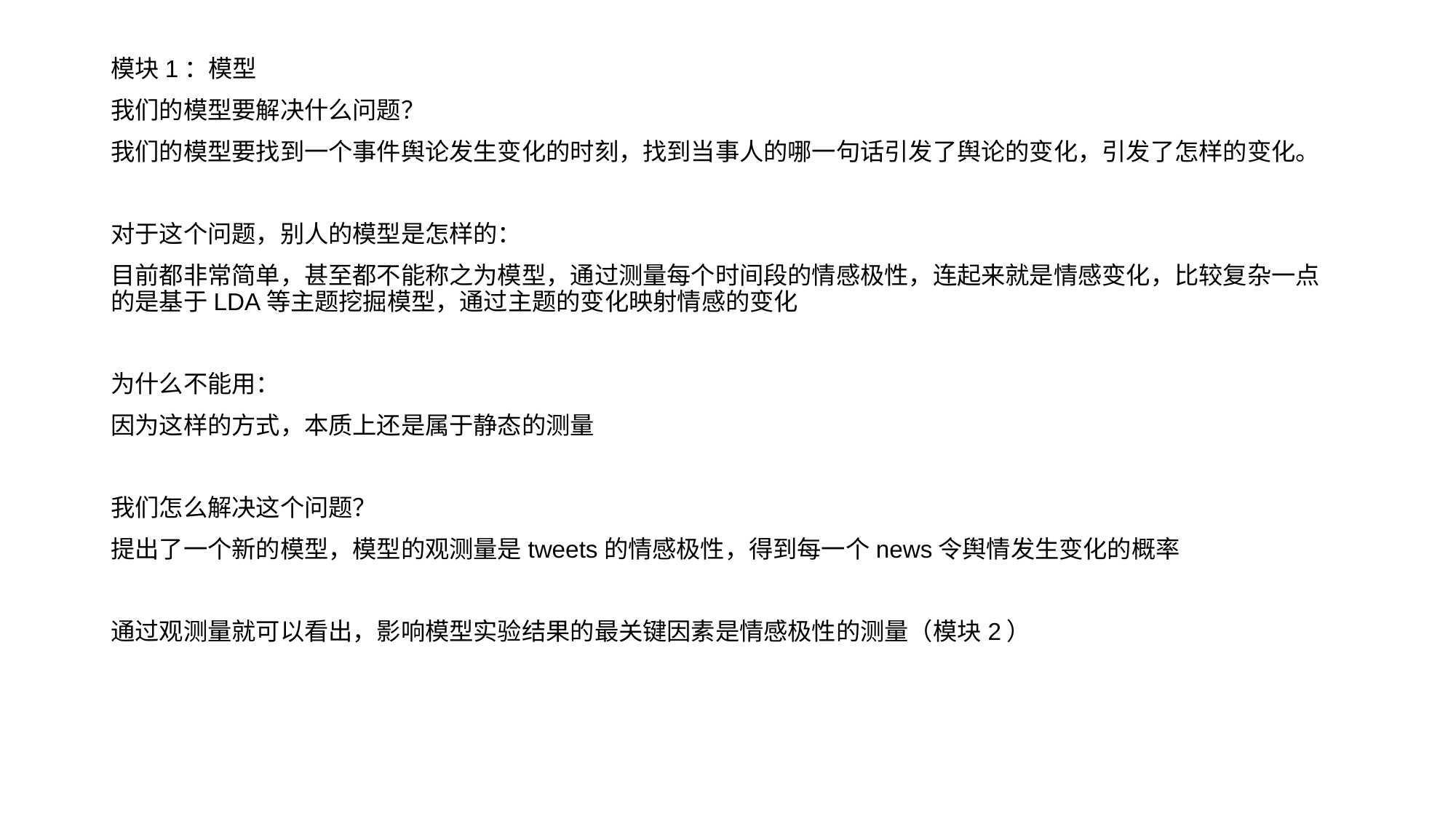

模块1：模型
我们的模型要解决什么问题？
我们的模型要找到一个事件舆论发生变化的时刻，找到当事人的哪一句话引发了舆论的变化，引发了怎样的变化。

对于这个问题，别人的模型是怎样的：
目前都非常简单，甚至都不能称之为模型，通过测量每个时间段的情感极性，连起来就是情感变化，比较复杂一点的是基于LDA等主题挖掘模型，通过主题的变化映射情感的变化

为什么不能用：
因为这样的方式，本质上还是属于静态的测量

我们怎么解决这个问题？
提出了一个新的模型，模型的观测量是tweets的情感极性，得到每一个news令舆情发生变化的概率

通过观测量就可以看出，影响模型实验结果的最关键因素是情感极性的测量（模块2）